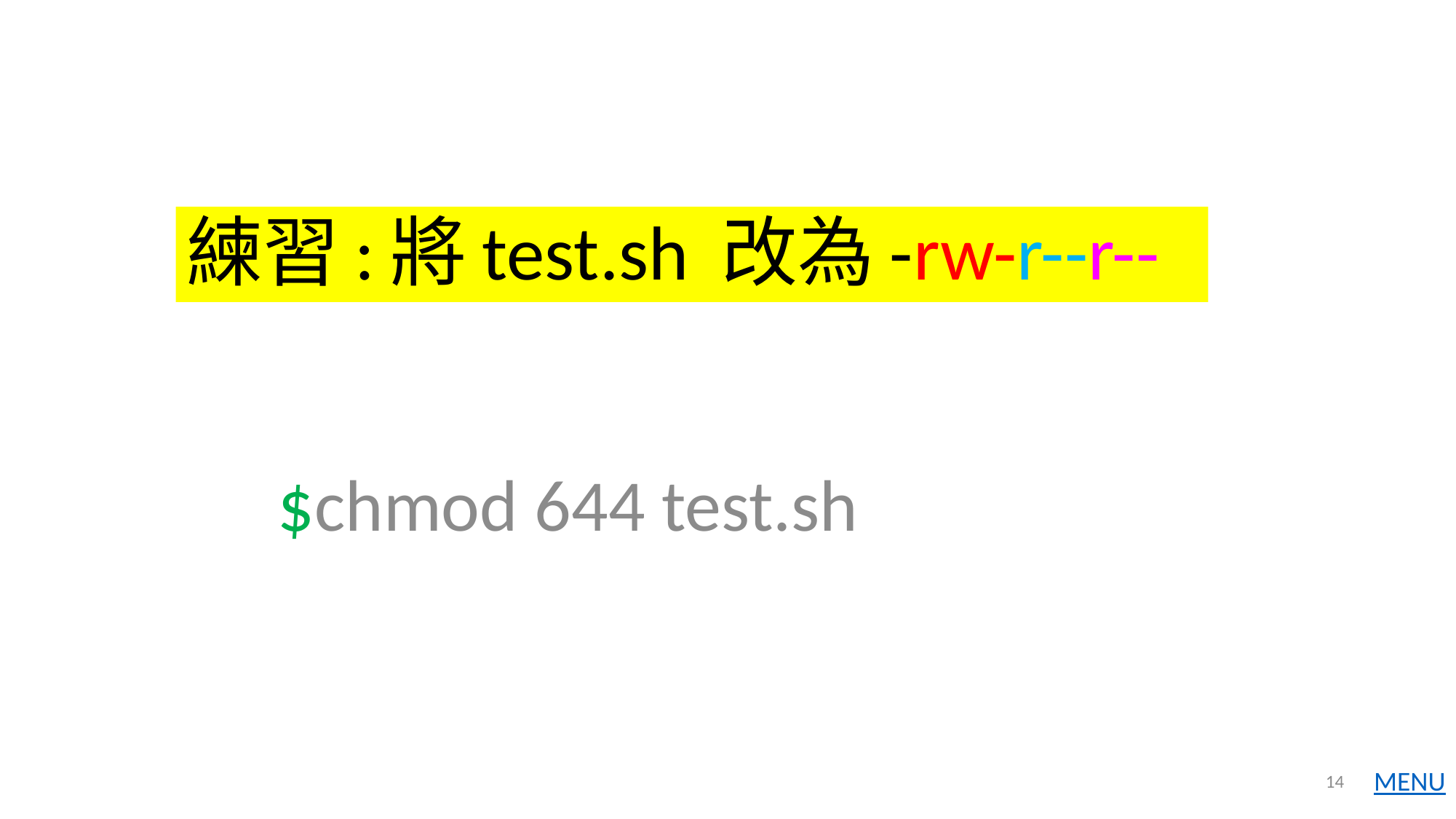

# 練習:將test.sh 改為-rw-r--r--
$chmod 644 test.sh

14